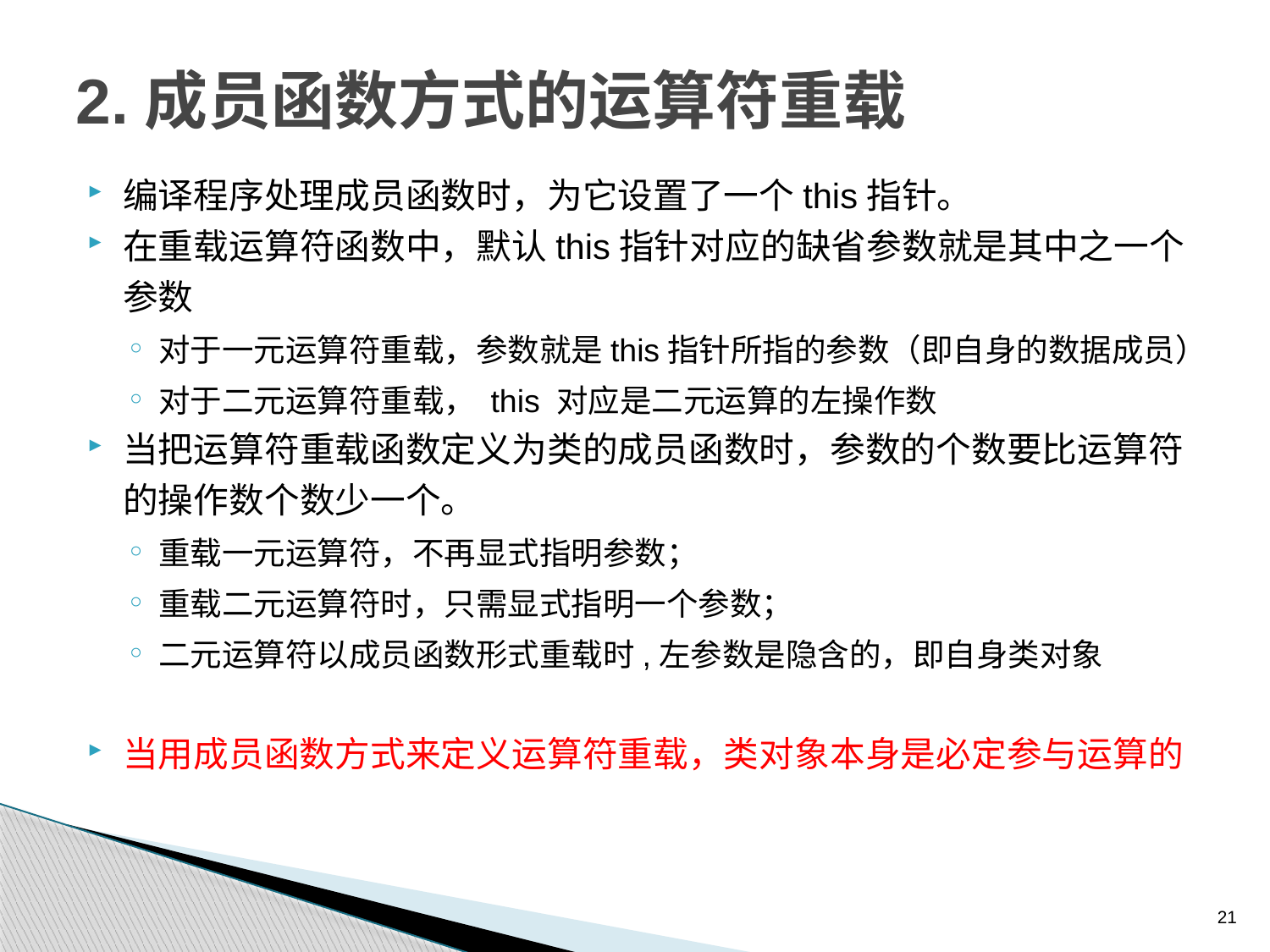

# 2.成员函数方式的运算符重载
编译程序处理成员函数时，为它设置了一个this指针。
在重载运算符函数中，默认this指针对应的缺省参数就是其中之一个参数
对于一元运算符重载，参数就是this指针所指的参数（即自身的数据成员）
对于二元运算符重载， this 对应是二元运算的左操作数
当把运算符重载函数定义为类的成员函数时，参数的个数要比运算符的操作数个数少一个。
重载一元运算符，不再显式指明参数；
重载二元运算符时，只需显式指明一个参数；
二元运算符以成员函数形式重载时,左参数是隐含的，即自身类对象

当用成员函数方式来定义运算符重载，类对象本身是必定参与运算的
21